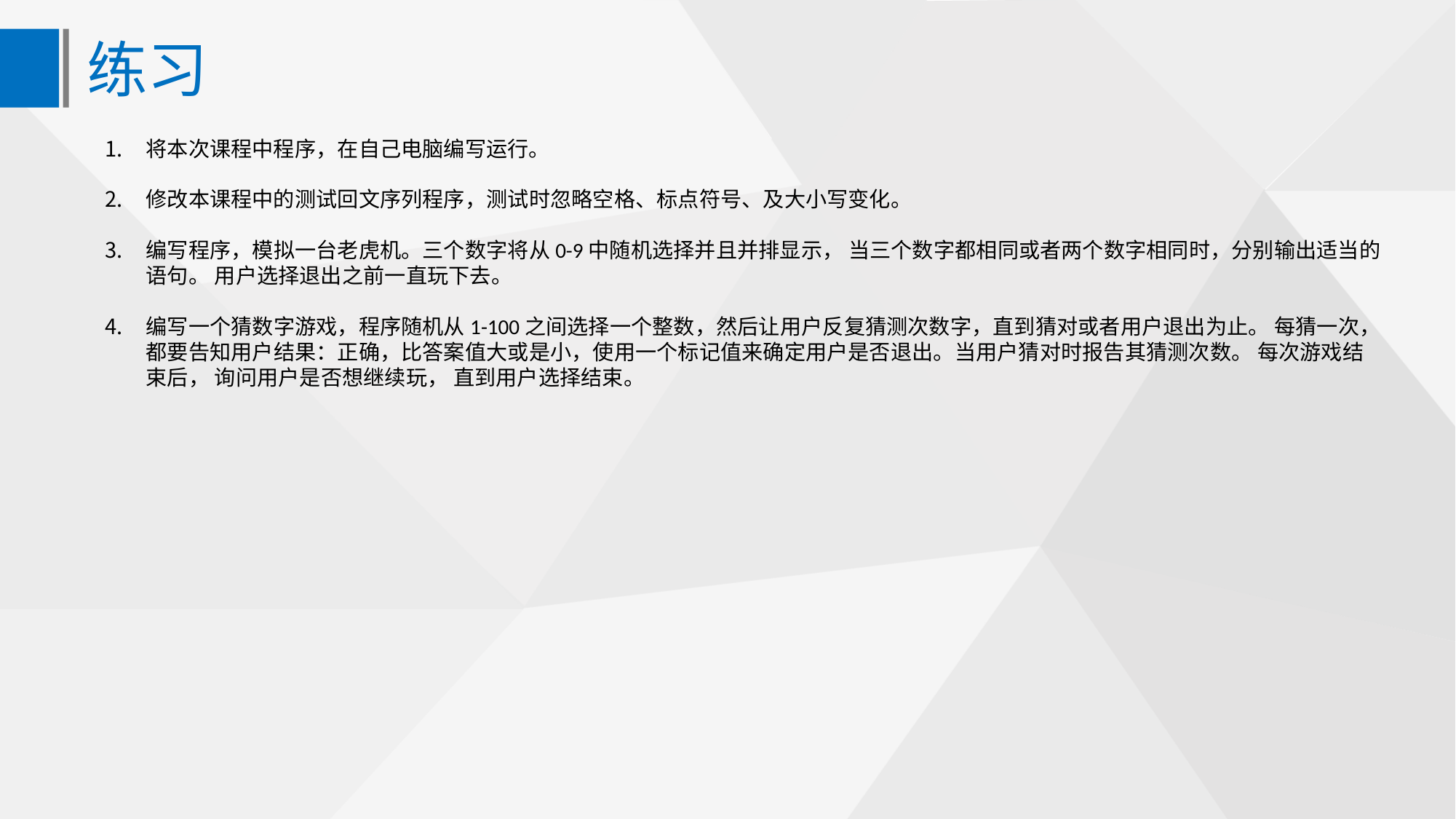

练习

将本次课程中程序，在自己电脑编写运行。

修改本课程中的测试回文序列程序，测试时忽略空格、标点符号、及大小写变化。

编写程序，模拟一台老虎机。三个数字将从0-9中随机选择并且并排显示， 当三个数字都相同或者两个数字相同时，分别输出适当的语句。 用户选择退出之前一直玩下去。

编写一个猜数字游戏，程序随机从1-100之间选择一个整数，然后让用户反复猜测次数字，直到猜对或者用户退出为止。 每猜一次，都要告知用户结果：正确，比答案值大或是小，使用一个标记值来确定用户是否退出。当用户猜对时报告其猜测次数。 每次游戏结束后， 询问用户是否想继续玩， 直到用户选择结束。